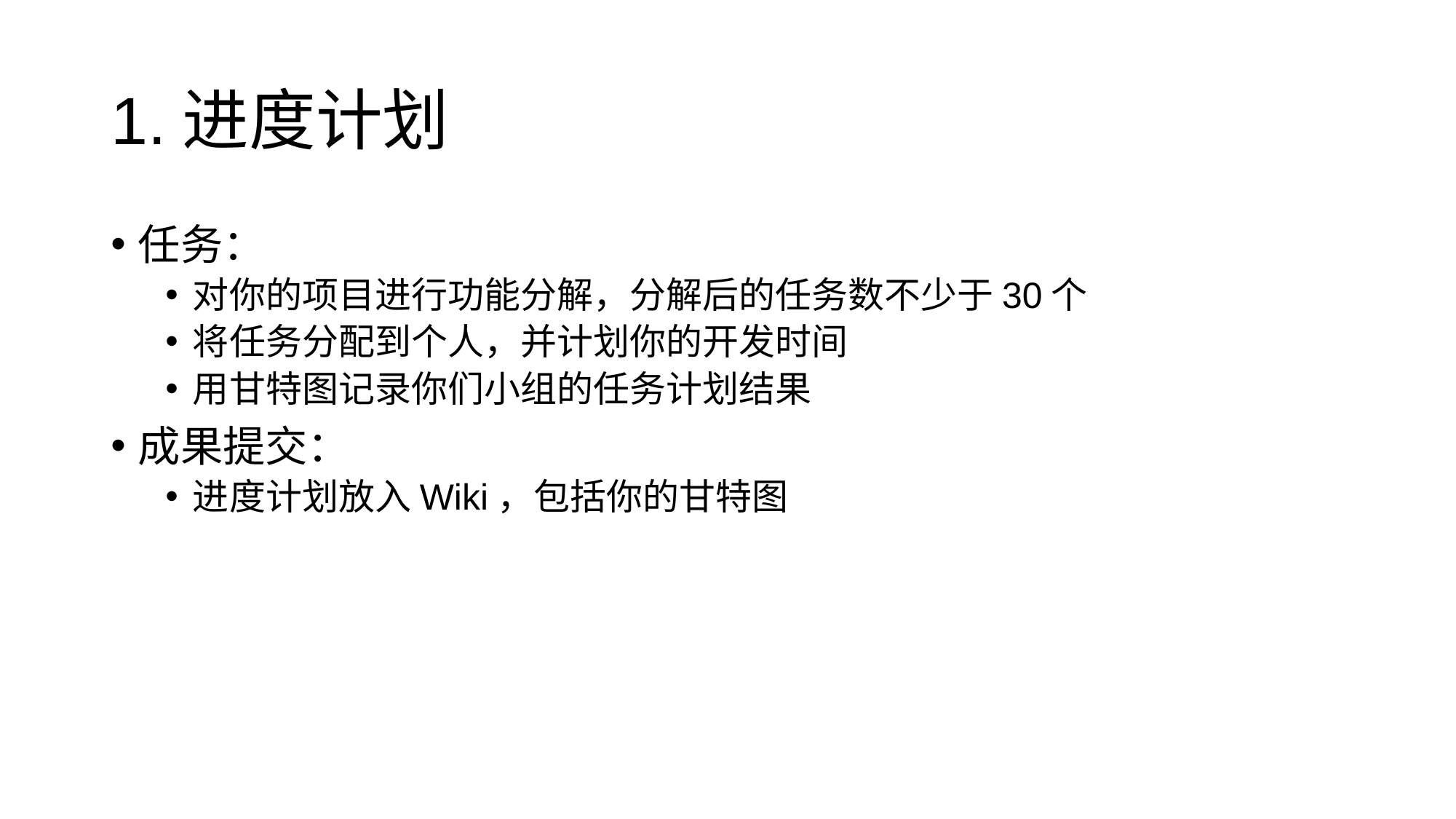

# 1.进度计划
任务：
对你的项目进行功能分解，分解后的任务数不少于30个
将任务分配到个人，并计划你的开发时间
用甘特图记录你们小组的任务计划结果
成果提交：
进度计划放入Wiki，包括你的甘特图